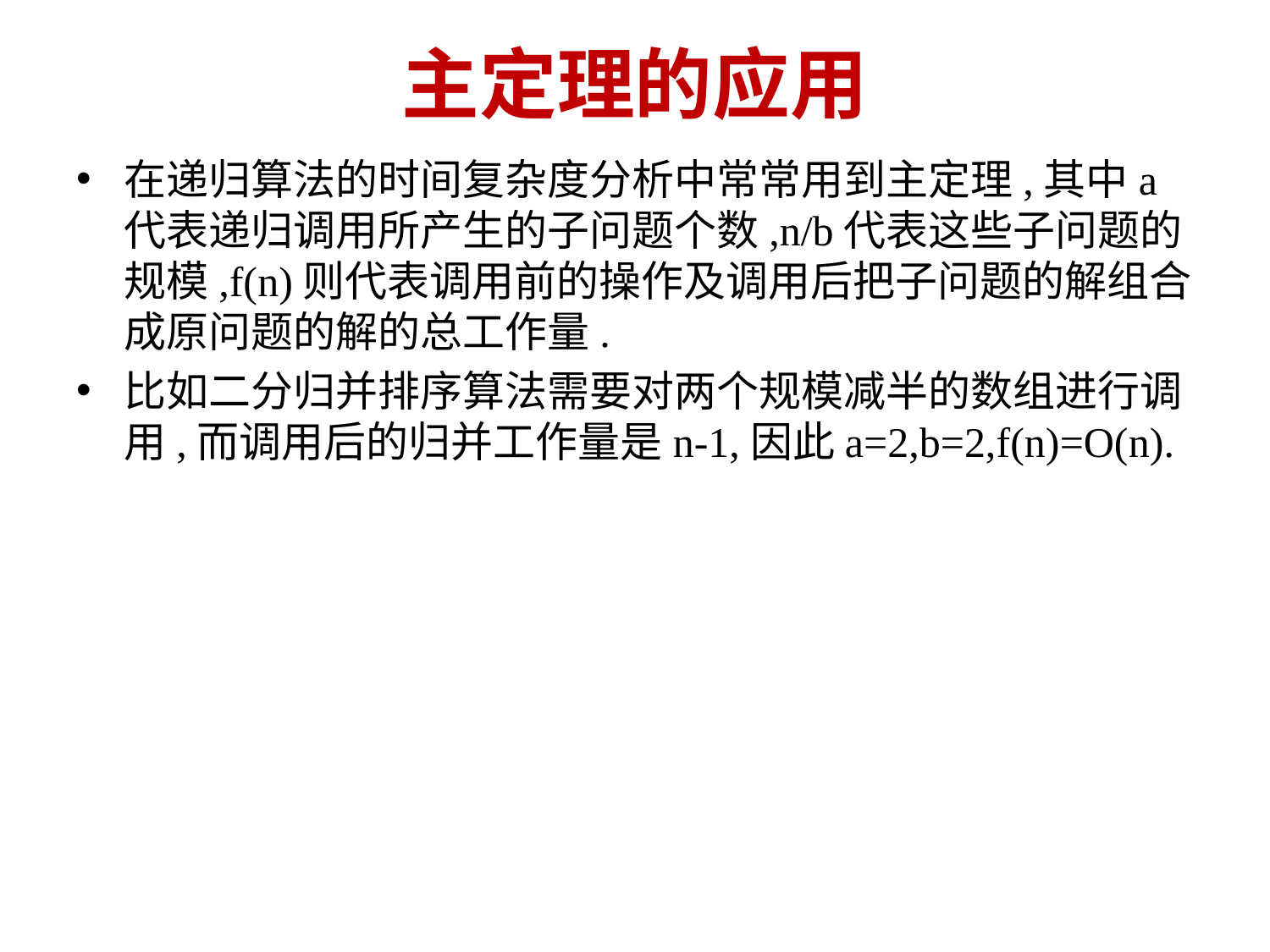

# 主定理的应用
在递归算法的时间复杂度分析中常常用到主定理,其中a 代表递归调用所产生的子问题个数,n/b代表这些子问题的规模,f(n)则代表调用前的操作及调用后把子问题的解组合成原问题的解的总工作量.
比如二分归并排序算法需要对两个规模减半的数组进行调用,而调用后的归并工作量是n-1,因此a=2,b=2,f(n)=O(n).